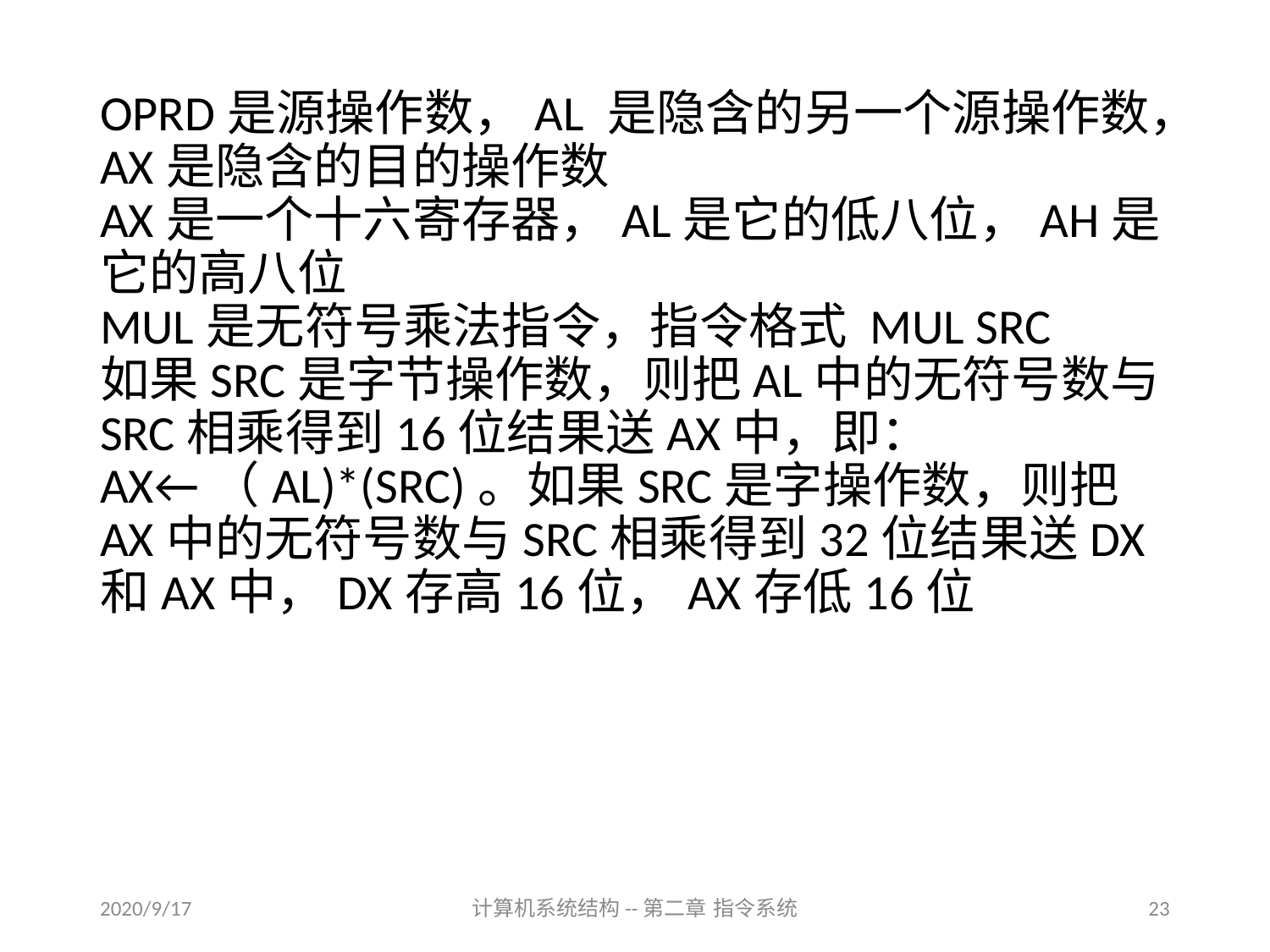

# OPRD是源操作数，AL 是隐含的另一个源操作数，AX是隐含的目的操作数 AX是一个十六寄存器，AL是它的低八位，AH是它的高八位 MUL是无符号乘法指令，指令格式 MUL SRC 如果SRC是字节操作数，则把AL中的无符号数与SRC相乘得到16位结果送AX中，即：AX←（AL)*(SRC)。如果SRC是字操作数，则把AX中的无符号数与SRC相乘得到32位结果送DX和AX中，DX存高16位，AX存低16位
2020/9/17
计算机系统结构--第二章 指令系统
23